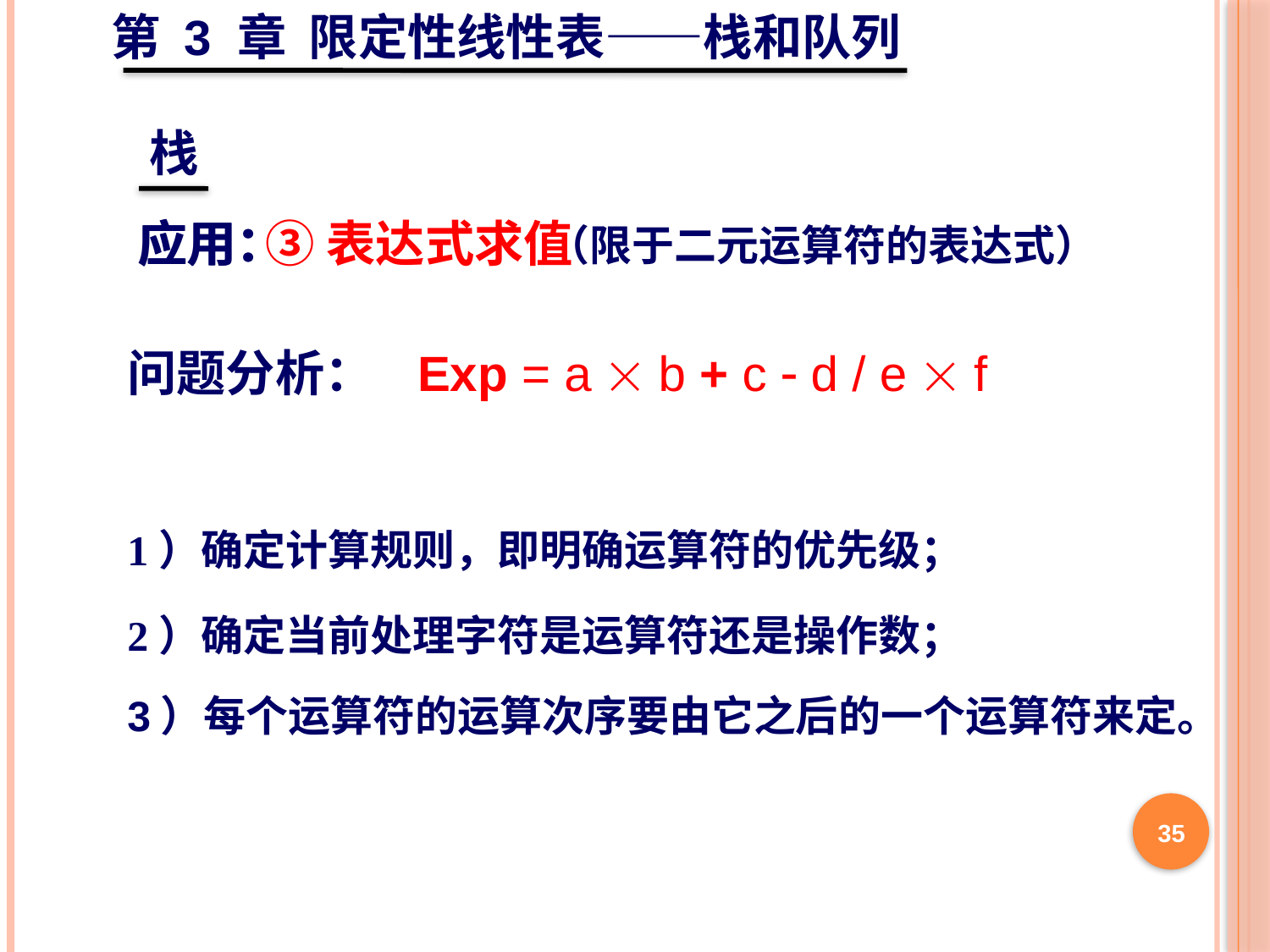

第 3 章  限定性线性表——栈和队列
栈
应用：
应用：
③表达式求值
（限于二元运算符的表达式）
问题分析：
Exp = a × b + c − d / e × f
1）确定计算规则，即明确运算符的优先级；
2）确定当前处理字符是运算符还是操作数；
3）每个运算符的运算次序要由它之后的一个运算符来定。
35